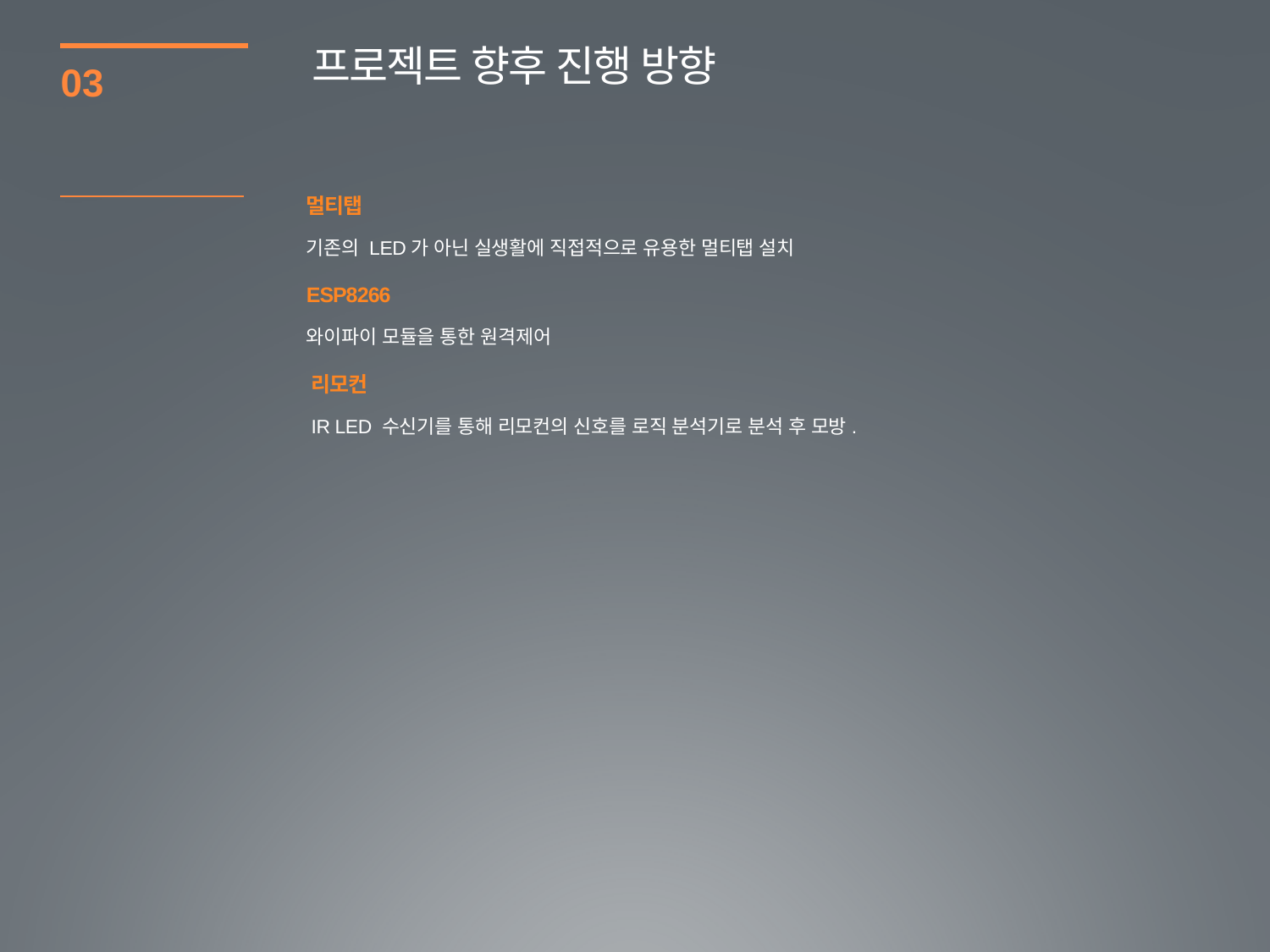

프로젝트 향후 진행 방향
03

멀티탭
기존의 LED가 아닌 실생활에 직접적으로 유용한 멀티탭 설치
ESP8266
와이파이 모듈을 통한 원격제어
리모컨
IR LED 수신기를 통해 리모컨의 신호를 로직 분석기로 분석 후 모방.